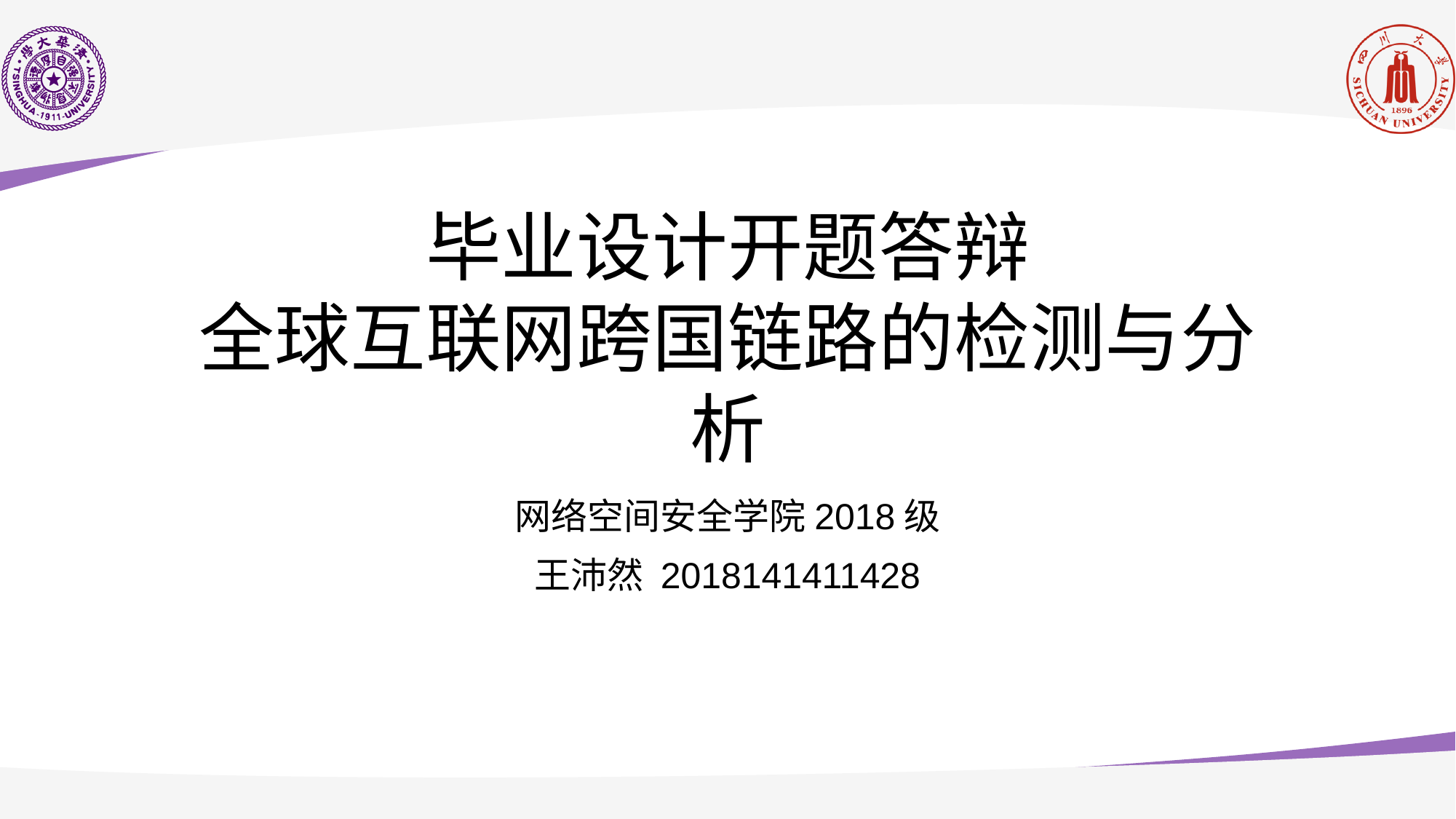

# 毕业设计开题答辩 全球互联网跨国链路的检测与分析
网络空间安全学院2018级
王沛然 2018141411428